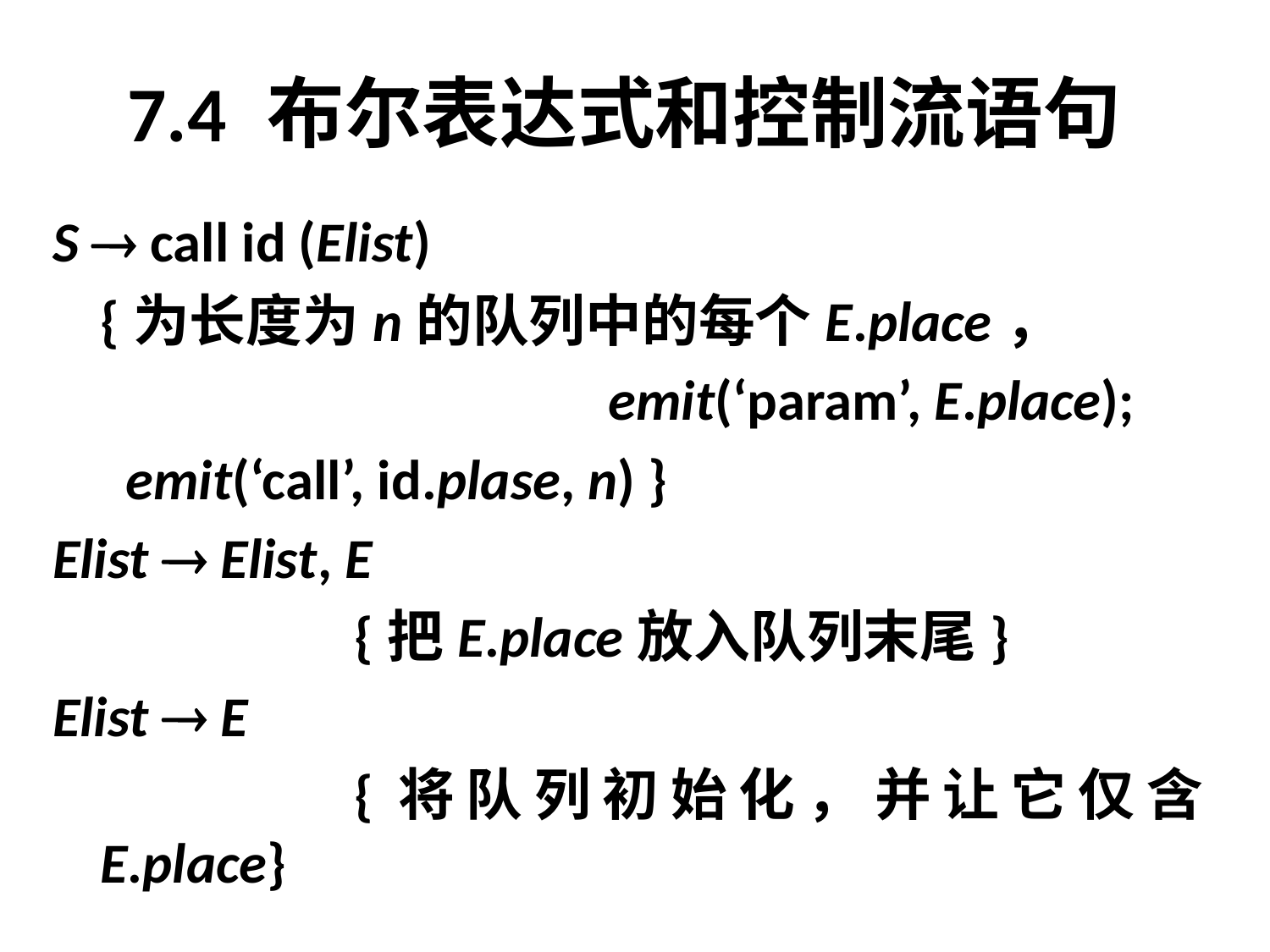

# 7.4 布尔表达式和控制流语句
S → call id (Elist)
	{为长度为n的队列中的每个E.place，
					emit(‘param’, E.place);
	  emit(‘call’, id.plase, n) }
Elist → Elist, E
			{把E.place放入队列末尾}
Elist → E
			{将队列初始化，并让它仅含E.place}